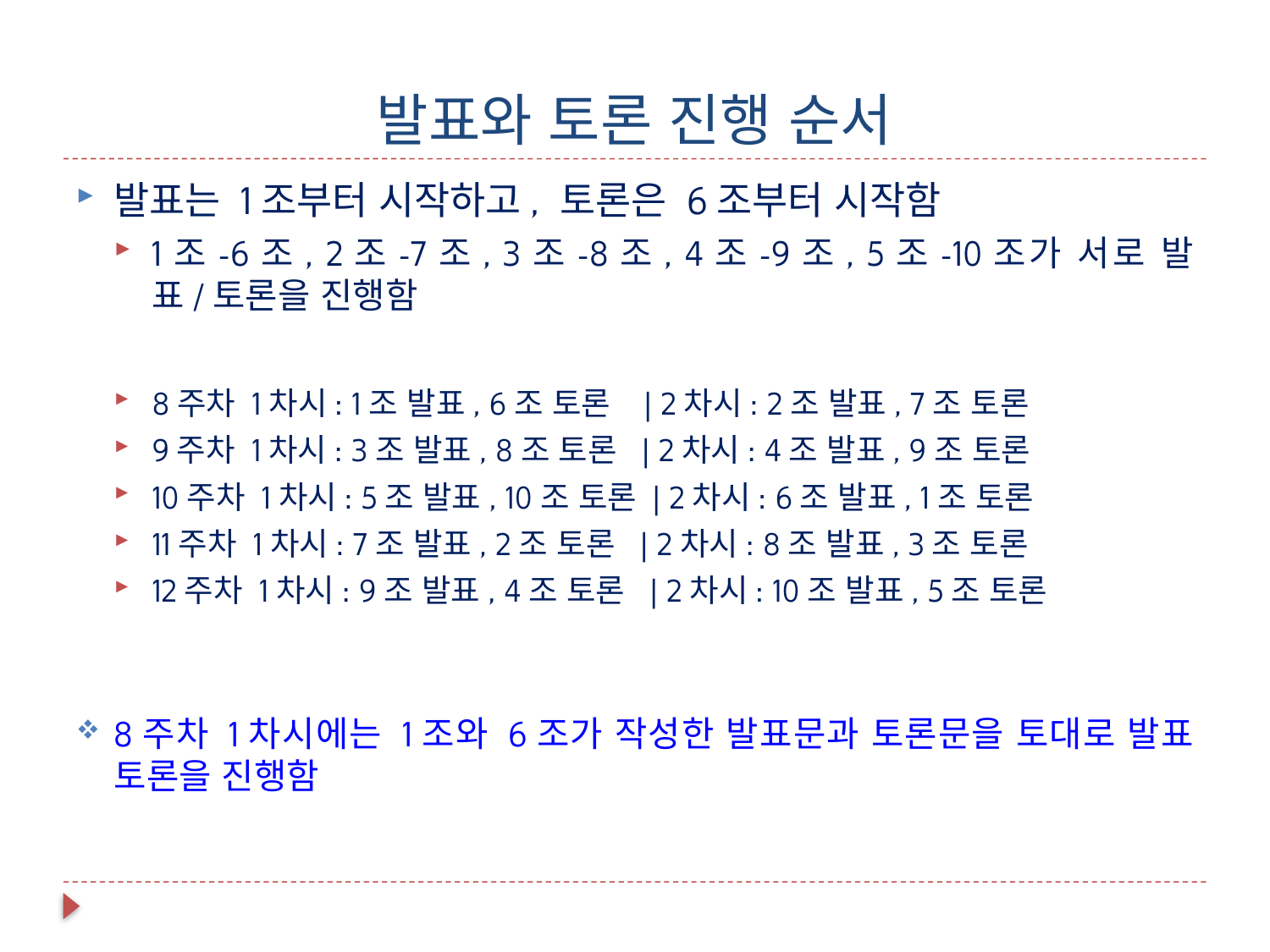

# 발표와 토론 진행 순서
발표는 1조부터 시작하고, 토론은 6조부터 시작함
1조-6조, 2조-7조, 3조-8조, 4조-9조, 5조-10조가 서로 발표/토론을 진행함

8주차 1차시: 1조 발표, 6조 토론   | 2차시: 2조 발표, 7조 토론
9주차 1차시: 3조 발표, 8조 토론  | 2차시: 4조 발표, 9조 토론
10주차 1차시: 5조 발표, 10조 토론 | 2차시: 6조 발표, 1조 토론
11주차 1차시: 7조 발표, 2조 토론  | 2차시: 8조 발표, 3조 토론
12주차 1차시: 9조 발표, 4조 토론  | 2차시: 10조 발표, 5조 토론

8주차 1차시에는 1조와 6조가 작성한 발표문과 토론문을 토대로 발표 토론을 진행함